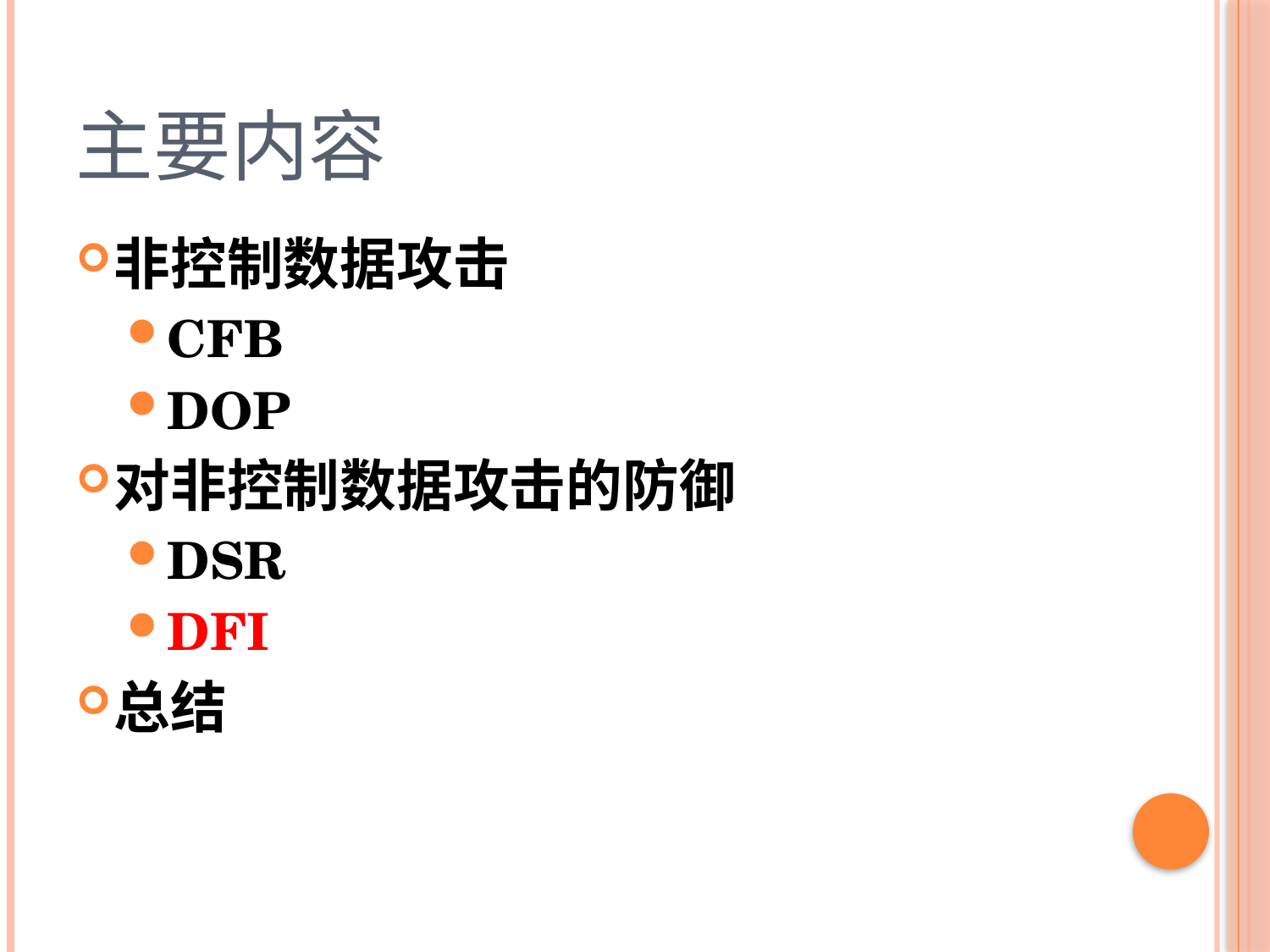

# 主要内容
非控制数据攻击
CFB
DOP
对非控制数据攻击的防御
DSR
DFI
总结